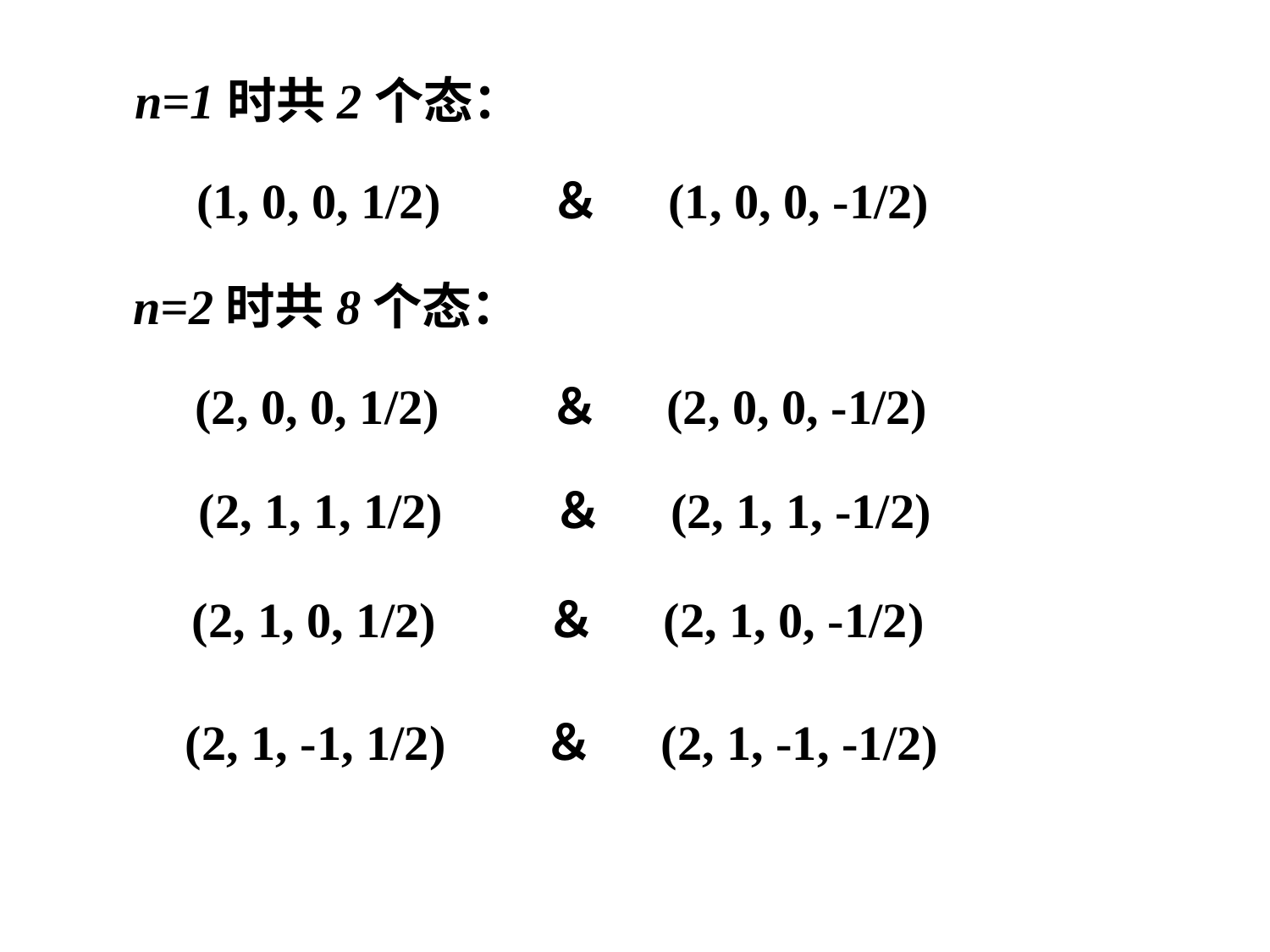

n=1时共2个态：
(1, 0, 0, 1/2)        ＆     (1, 0, 0, -1/2)
n=2时共8个态：
(2, 0, 0, 1/2)        ＆     (2, 0, 0, -1/2)
(2, 1, 1, 1/2)        ＆     (2, 1, 1, -1/2)
(2, 1, 0, 1/2)        ＆     (2, 1, 0, -1/2)
(2, 1, -1, 1/2)       ＆     (2, 1, -1, -1/2)